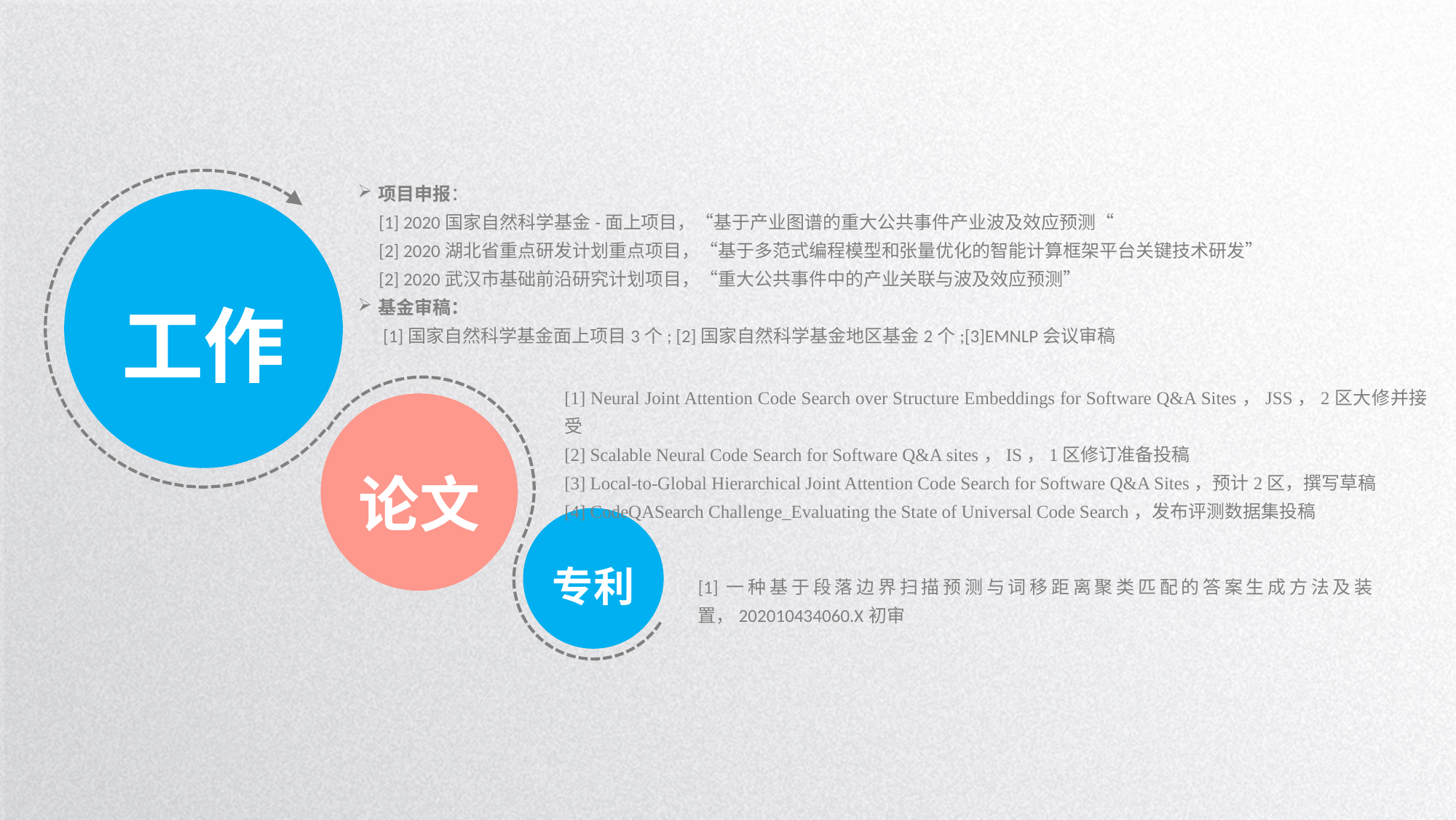

项目申报：
     [1] 2020国家自然科学基金-面上项目，“基于产业图谱的重大公共事件产业波及效应预测“
     [2] 2020湖北省重点研发计划重点项目，“基于多范式编程模型和张量优化的智能计算框架平台关键技术研发”
     [2] 2020武汉市基础前沿研究计划项目，“重大公共事件中的产业关联与波及效应预测”
基金审稿：
      [1]国家自然科学基金面上项目3个; [2]国家自然科学基金地区基金2个;[3]EMNLP会议审稿
工作
[1] Neural Joint Attention Code Search over Structure Embeddings for Software Q&A Sites，JSS，2区大修并接受
[2] Scalable Neural Code Search for Software Q&A sites，IS，1区修订准备投稿
[3] Local-to-Global Hierarchical Joint Attention Code Search for Software Q&A Sites，预计2区，撰写草稿
[4] CodeQASearch Challenge_Evaluating the State of Universal Code Search，发布评测数据集投稿
论文
专利
[1]一种基于段落边界扫描预测与词移距离聚类匹配的答案生成方法及装置，202010434060.X初审